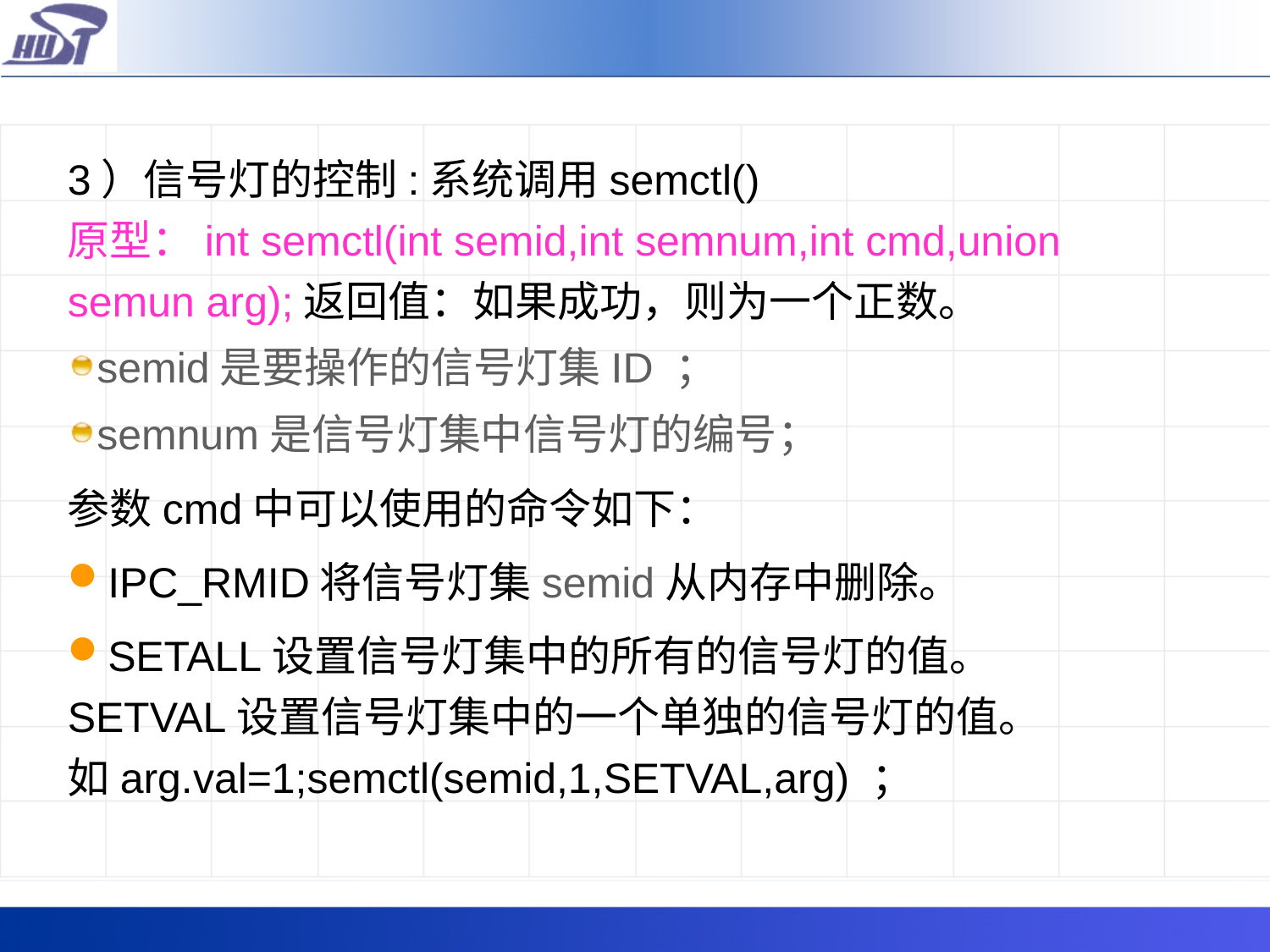

# 3）信号灯的控制:系统调用semctl() 原型：int semctl(int semid,int semnum,int cmd,union semun arg);返回值：如果成功，则为一个正数。
semid是要操作的信号灯集ID ；
semnum是信号灯集中信号灯的编号；
参数cmd中可以使用的命令如下：
IPC_RMID将信号灯集semid从内存中删除。
SETALL设置信号灯集中的所有的信号灯的值。
SETVAL设置信号灯集中的一个单独的信号灯的值。
如arg.val=1;semctl(semid,1,SETVAL,arg) ；